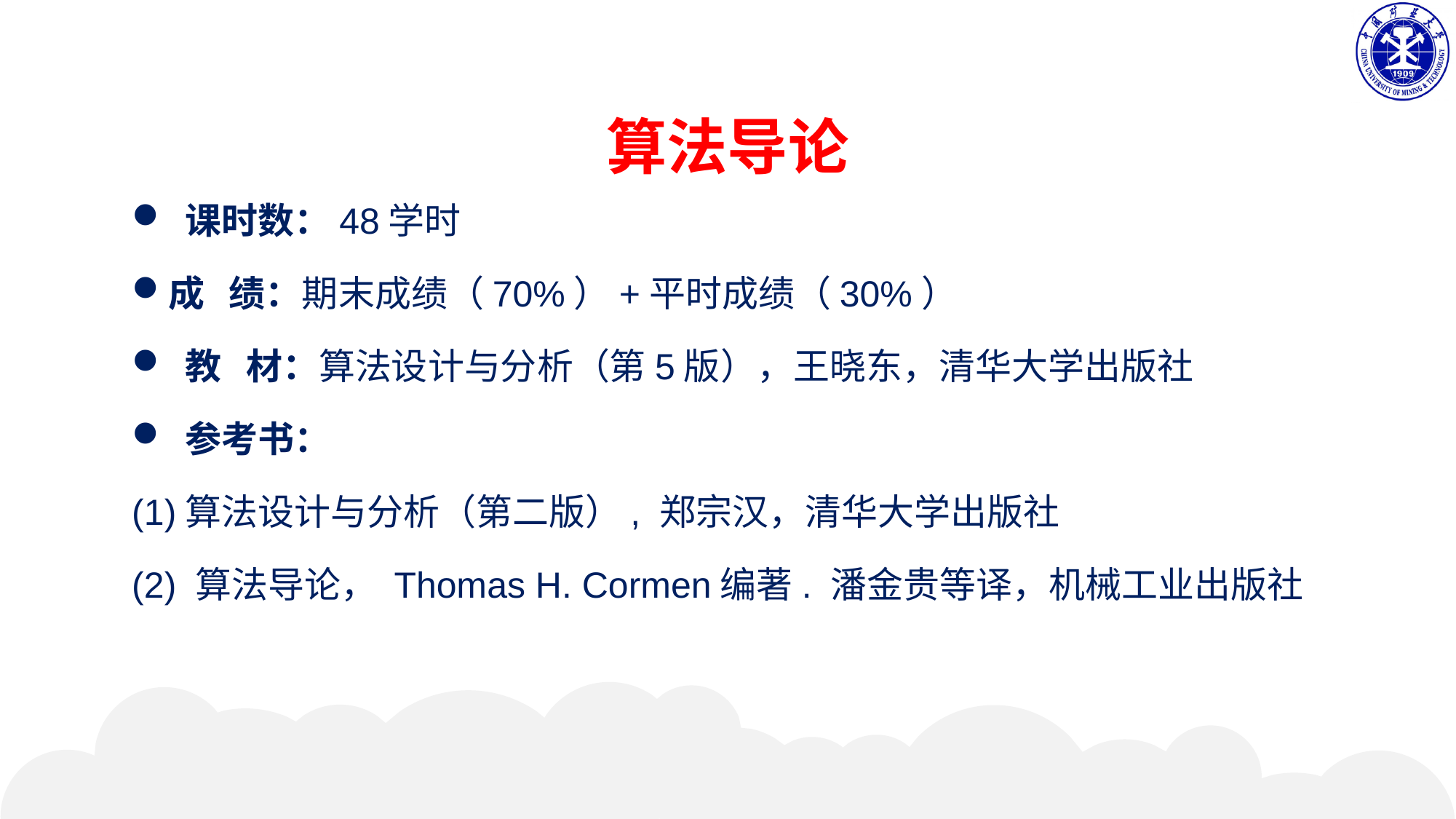

算法导论
 课时数：48学时
成   绩：期末成绩（70%）+平时成绩（30%）
 教   材：算法设计与分析（第5版），王晓东，清华大学出版社
 参考书：
(1)算法设计与分析（第二版）, 郑宗汉，清华大学出版社
(2) 算法导论， Thomas H. Cormen编著. 潘金贵等译，机械工业出版社